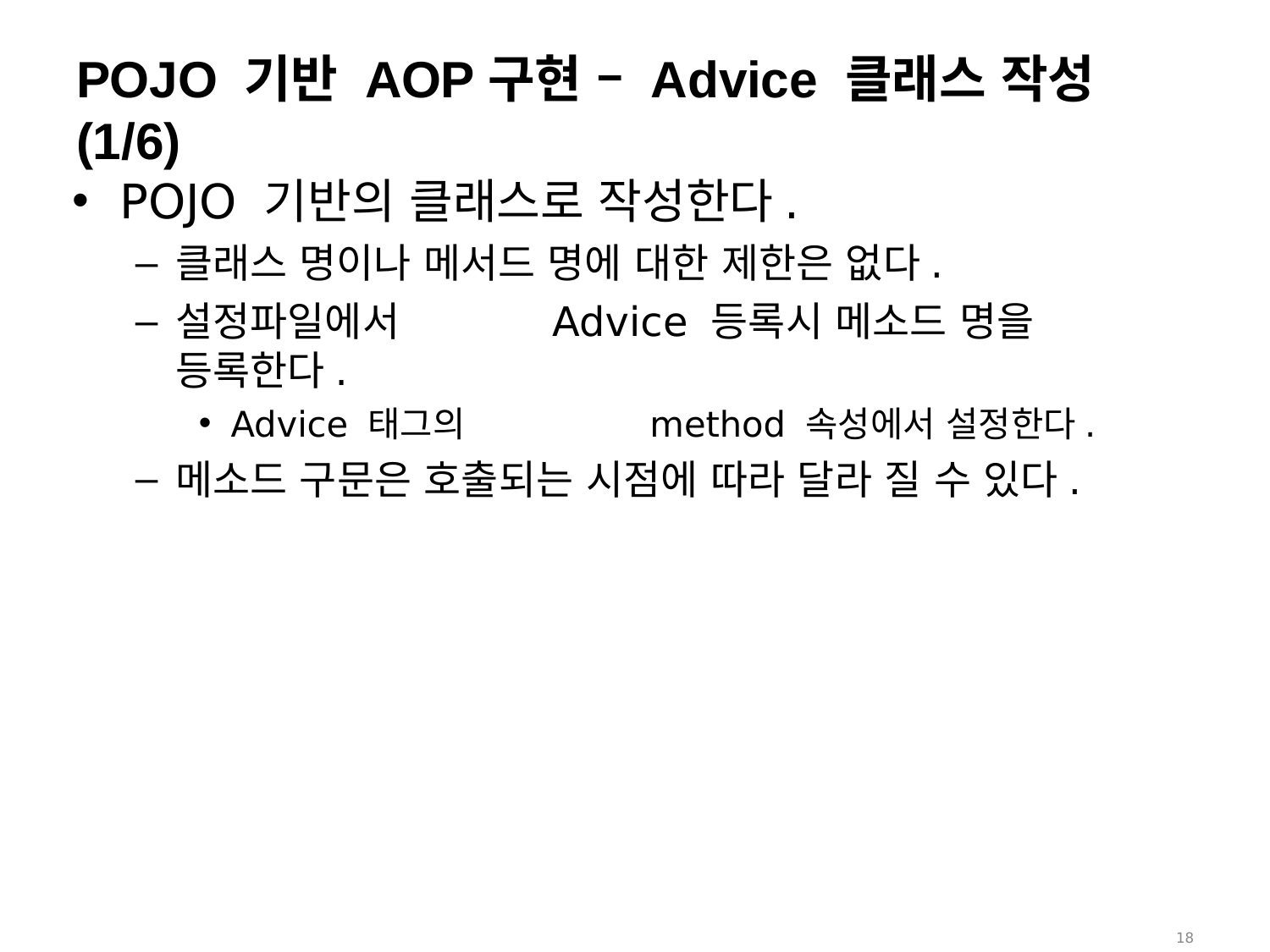

# POJO 기반 AOP구현 – Advice 클래스 작성(1/6)
POJO 기반의 클래스로 작성한다.
클래스 명이나 메서드 명에 대한 제한은 없다.
설정파일에서	Advice 등록시 메소드 명을 등록한다.
Advice 태그의	method 속성에서 설정한다.
메소드 구문은 호출되는 시점에 따라 달라 질 수 있다.
18